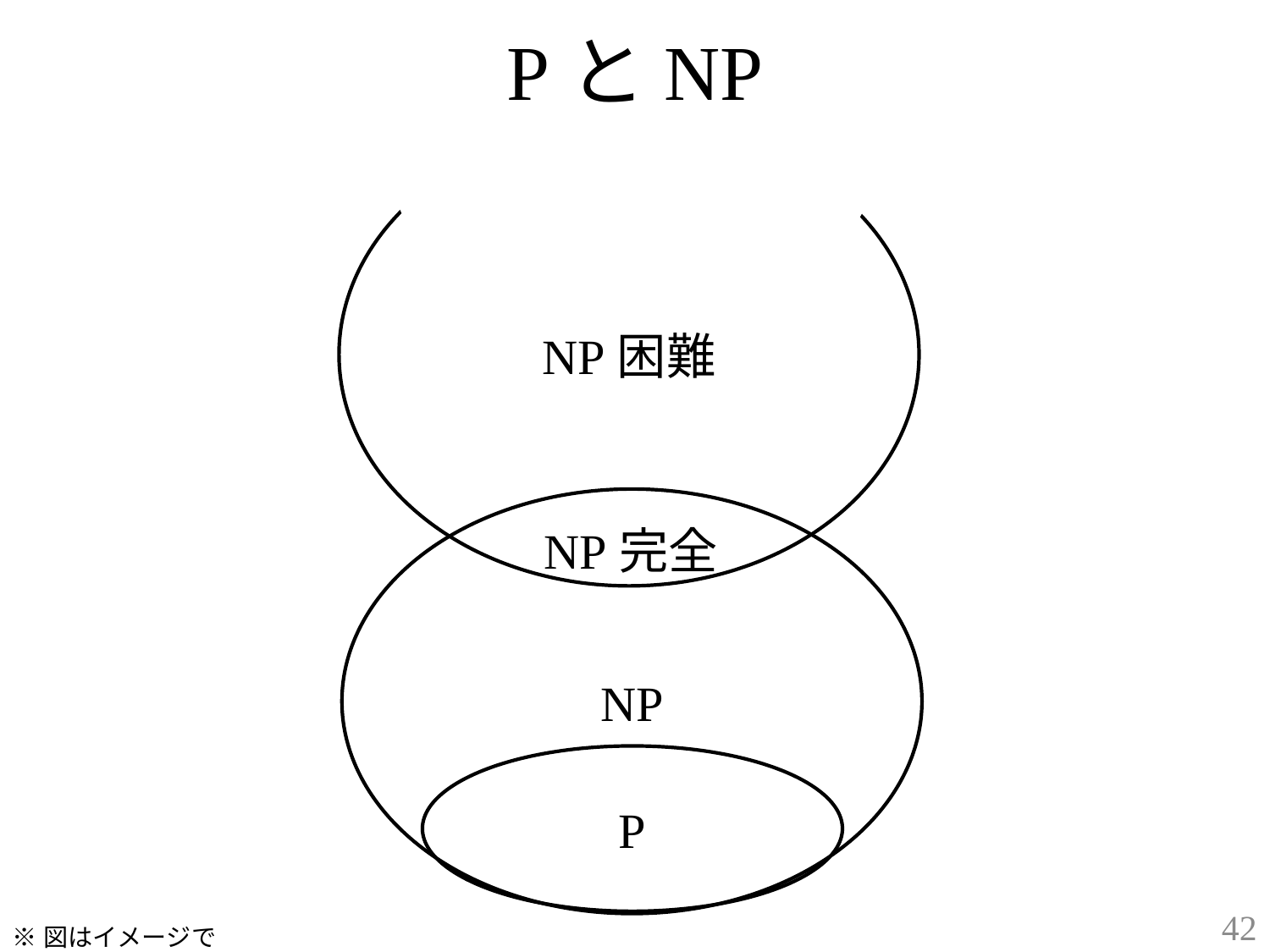

PとNP

NP困難
NP
NP完全
P
42
※図はイメージです